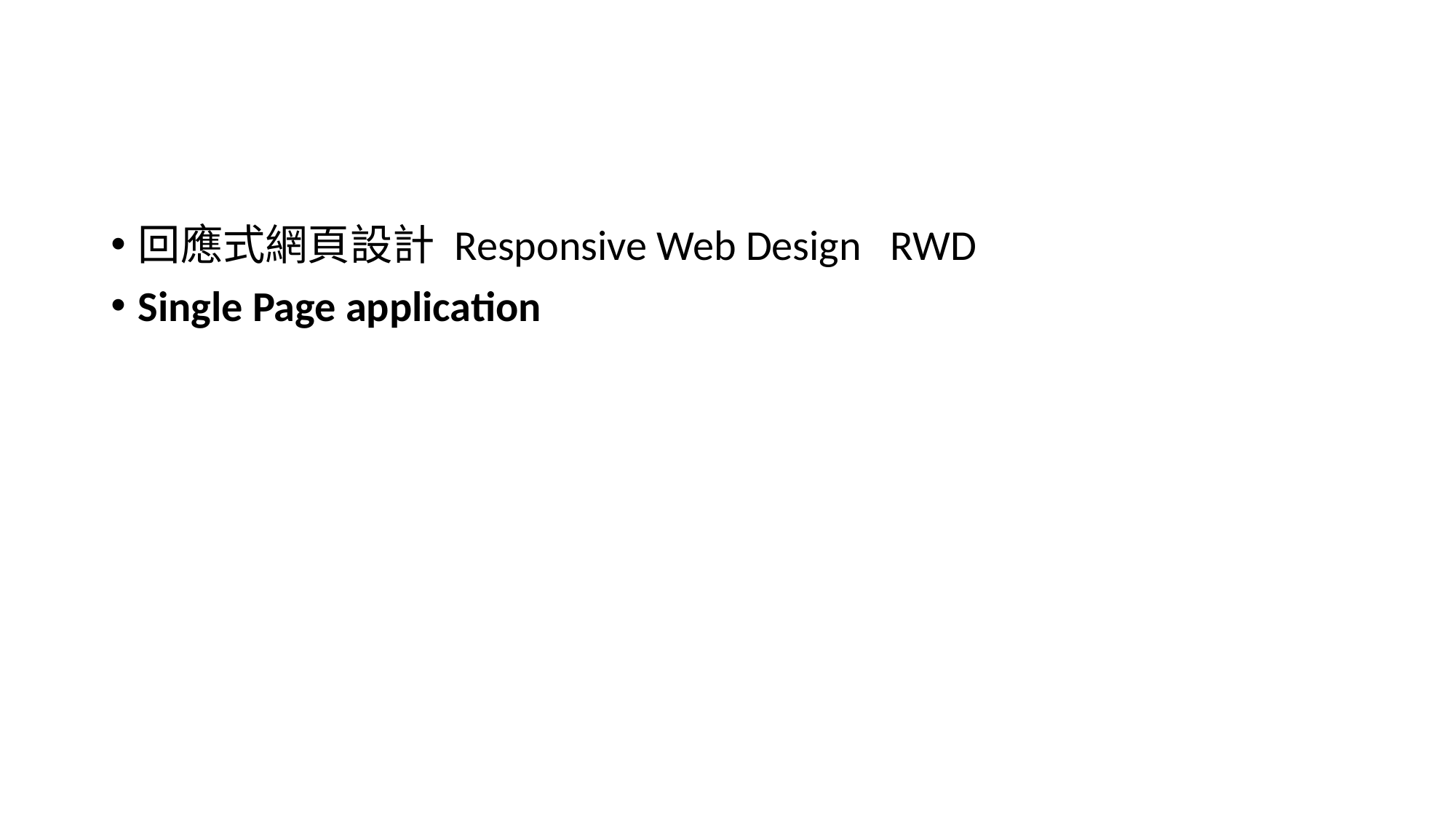

回應式網頁設計 Responsive Web Design   RWD
Single Page application